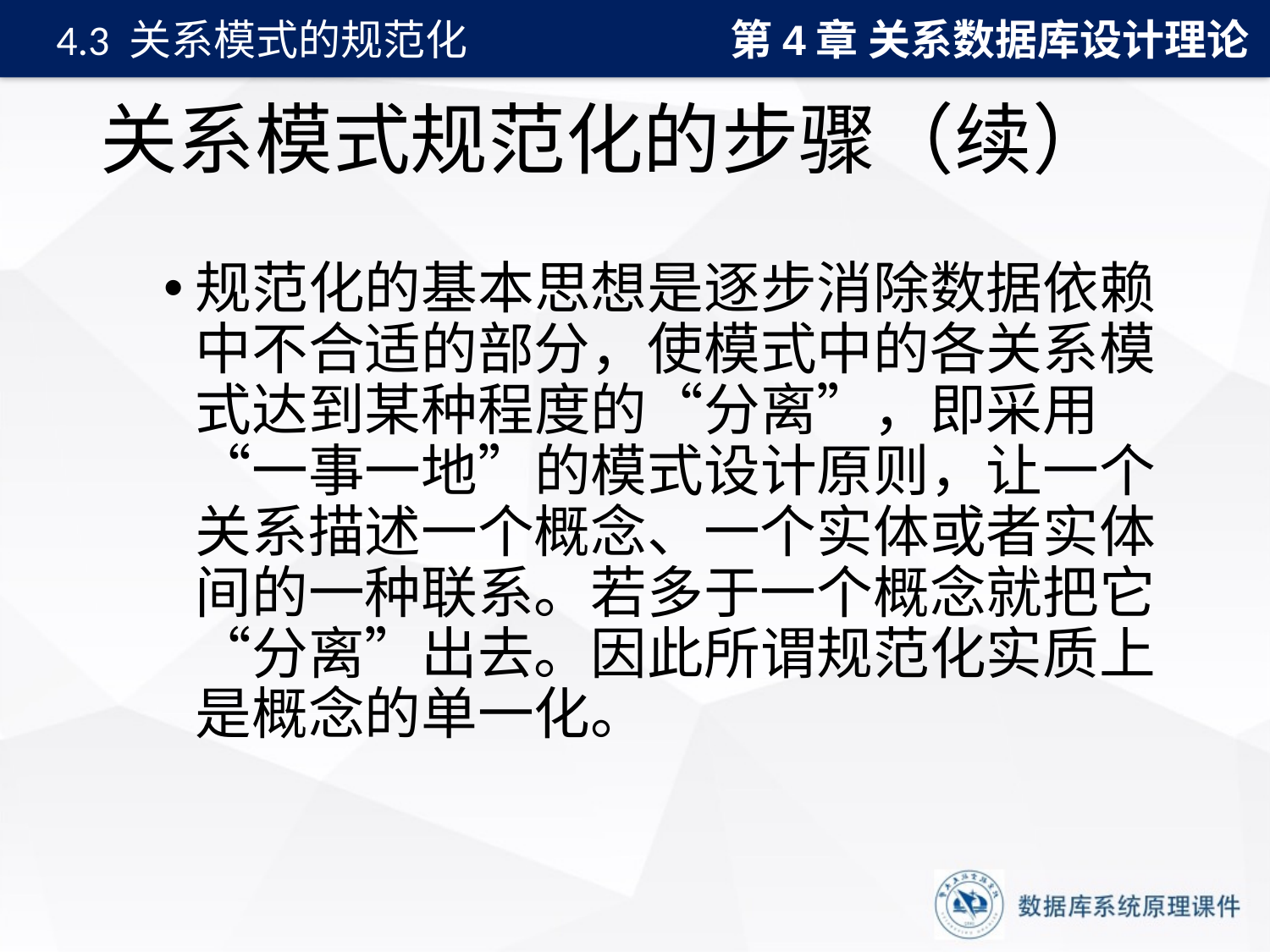

第4章 关系数据库设计理论
4.3 关系模式的规范化
# 关系模式规范化的步骤（续）
规范化的基本思想是逐步消除数据依赖中不合适的部分，使模式中的各关系模式达到某种程度的“分离”，即采用“一事一地”的模式设计原则，让一个关系描述一个概念、一个实体或者实体间的一种联系。若多于一个概念就把它“分离”出去。因此所谓规范化实质上是概念的单一化。